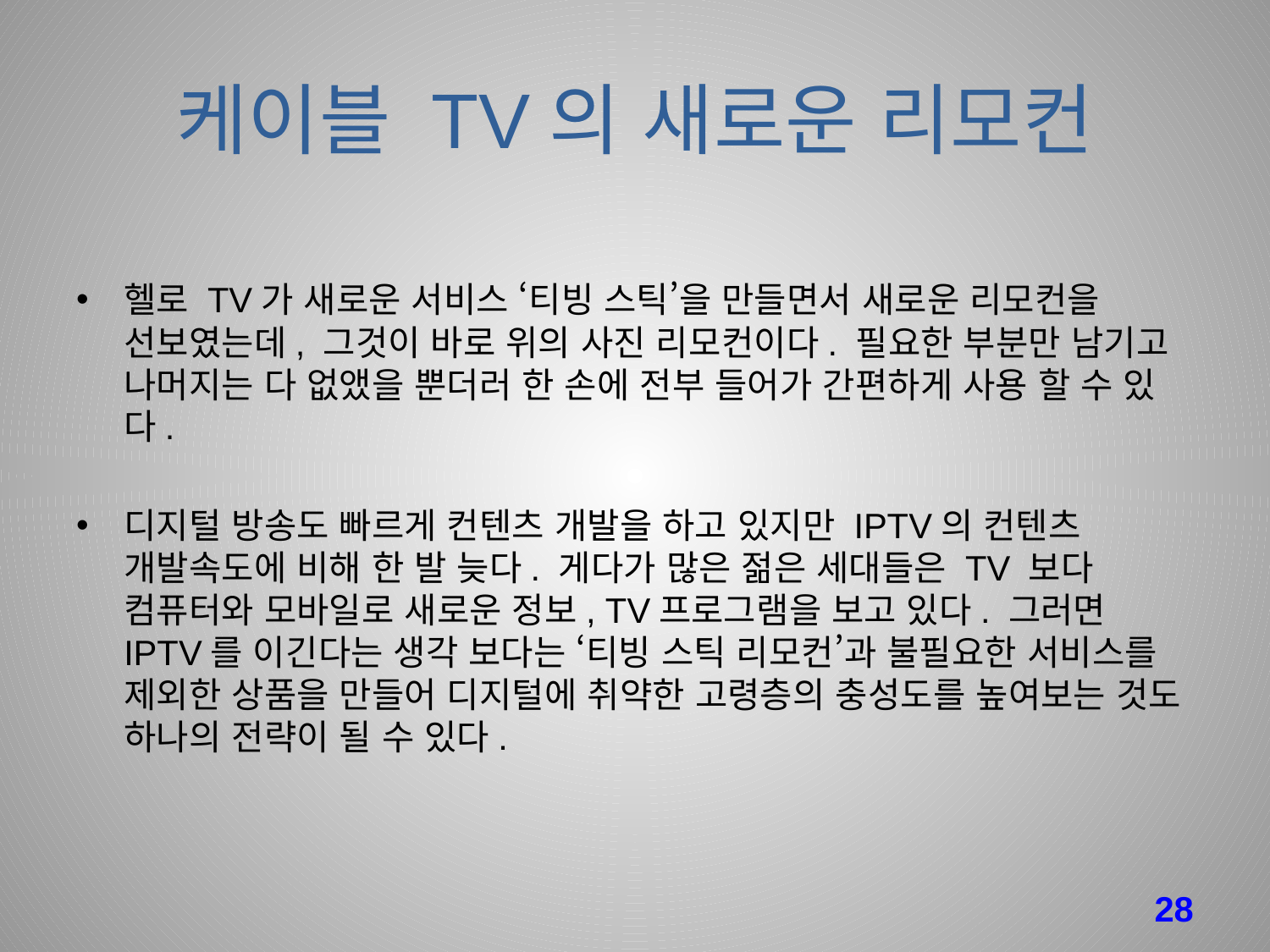

# 케이블 TV의 새로운 리모컨

헬로 TV가 새로운 서비스 ‘티빙 스틱’을 만들면서 새로운 리모컨을 선보였는데, 그것이 바로 위의 사진 리모컨이다. 필요한 부분만 남기고 나머지는 다 없앴을 뿐더러 한 손에 전부 들어가 간편하게 사용 할 수 있다.

디지털 방송도 빠르게 컨텐츠 개발을 하고 있지만 IPTV의 컨텐츠 개발속도에 비해 한 발 늦다. 게다가 많은 젊은 세대들은 TV 보다 컴퓨터와 모바일로 새로운 정보, TV프로그램을 보고 있다. 그러면 IPTV를 이긴다는 생각 보다는 ‘티빙 스틱 리모컨’과 불필요한 서비스를 제외한 상품을 만들어 디지털에 취약한 고령층의 충성도를 높여보는 것도 하나의 전략이 될 수 있다.

28